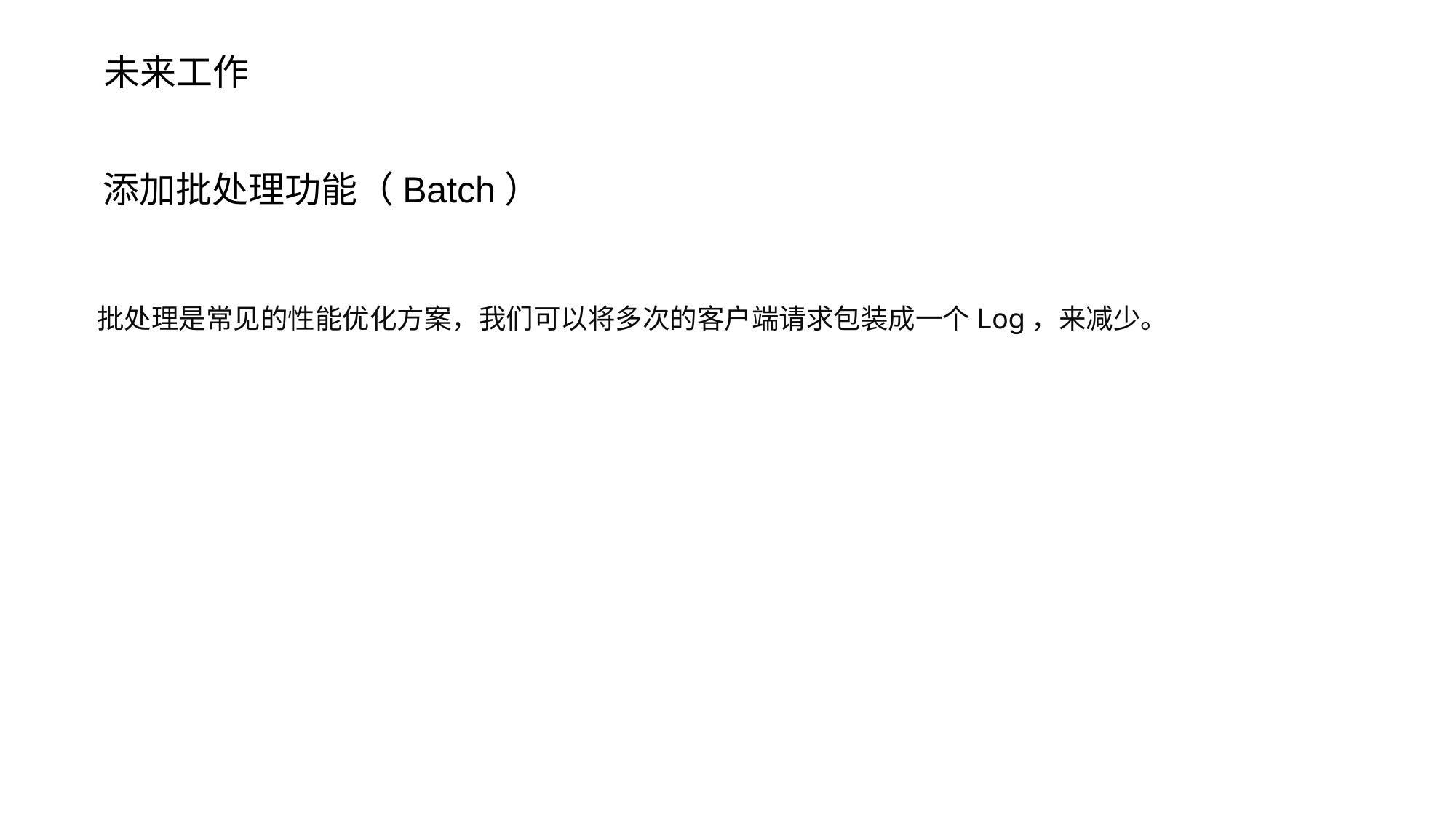

未来工作
添加批处理功能（Batch）
批处理是常见的性能优化方案，我们可以将多次的客户端请求包装成一个Log，来减少。